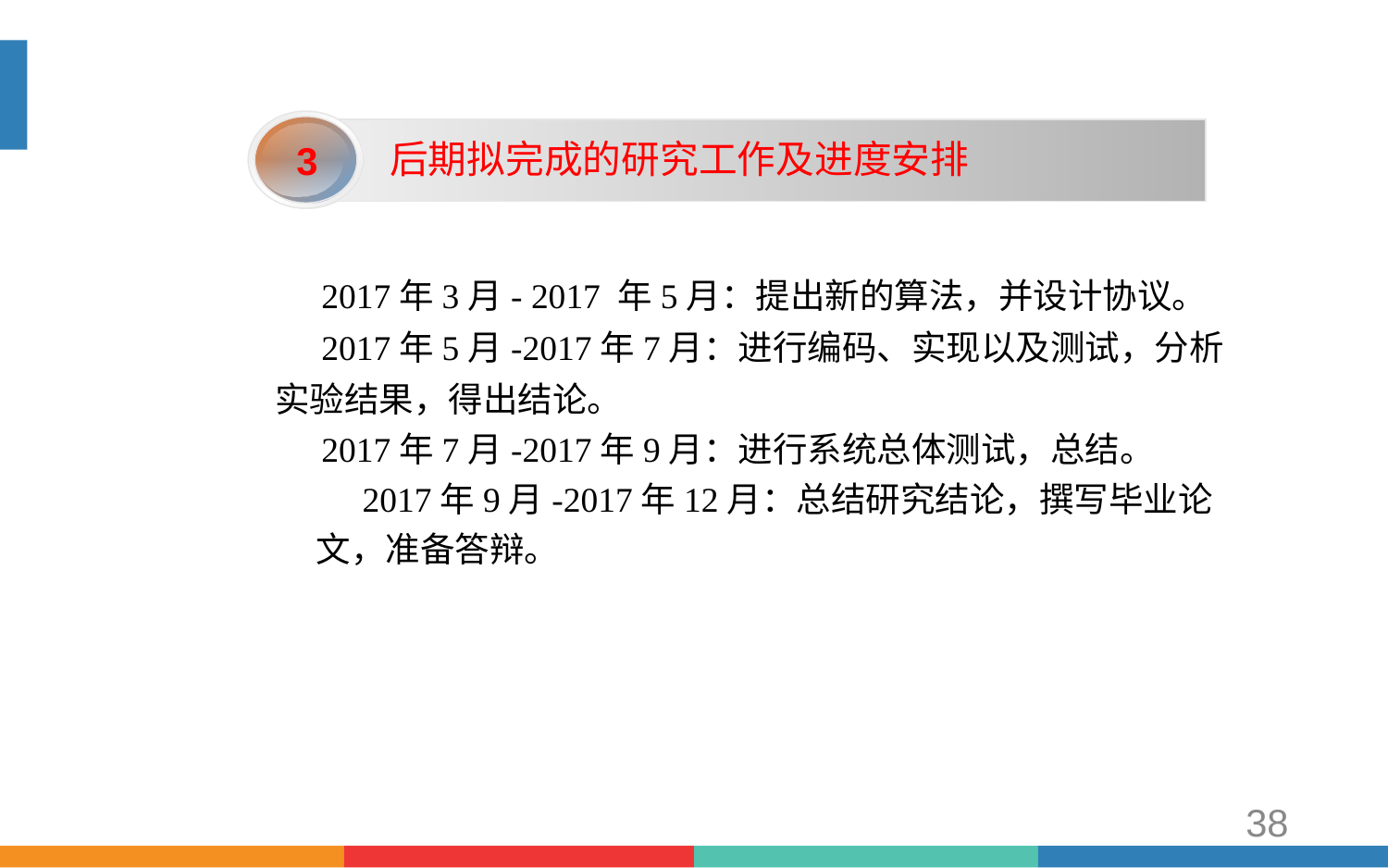

3
后期拟完成的研究工作及进度安排
2017年3月- 2017 年5月：提出新的算法，并设计协议。
2017年5月-2017年7月：进行编码、实现以及测试，分析实验结果，得出结论。
2017年7月-2017年9月：进行系统总体测试，总结。
2017年9月-2017年12月：总结研究结论，撰写毕业论文，准备答辩。

38